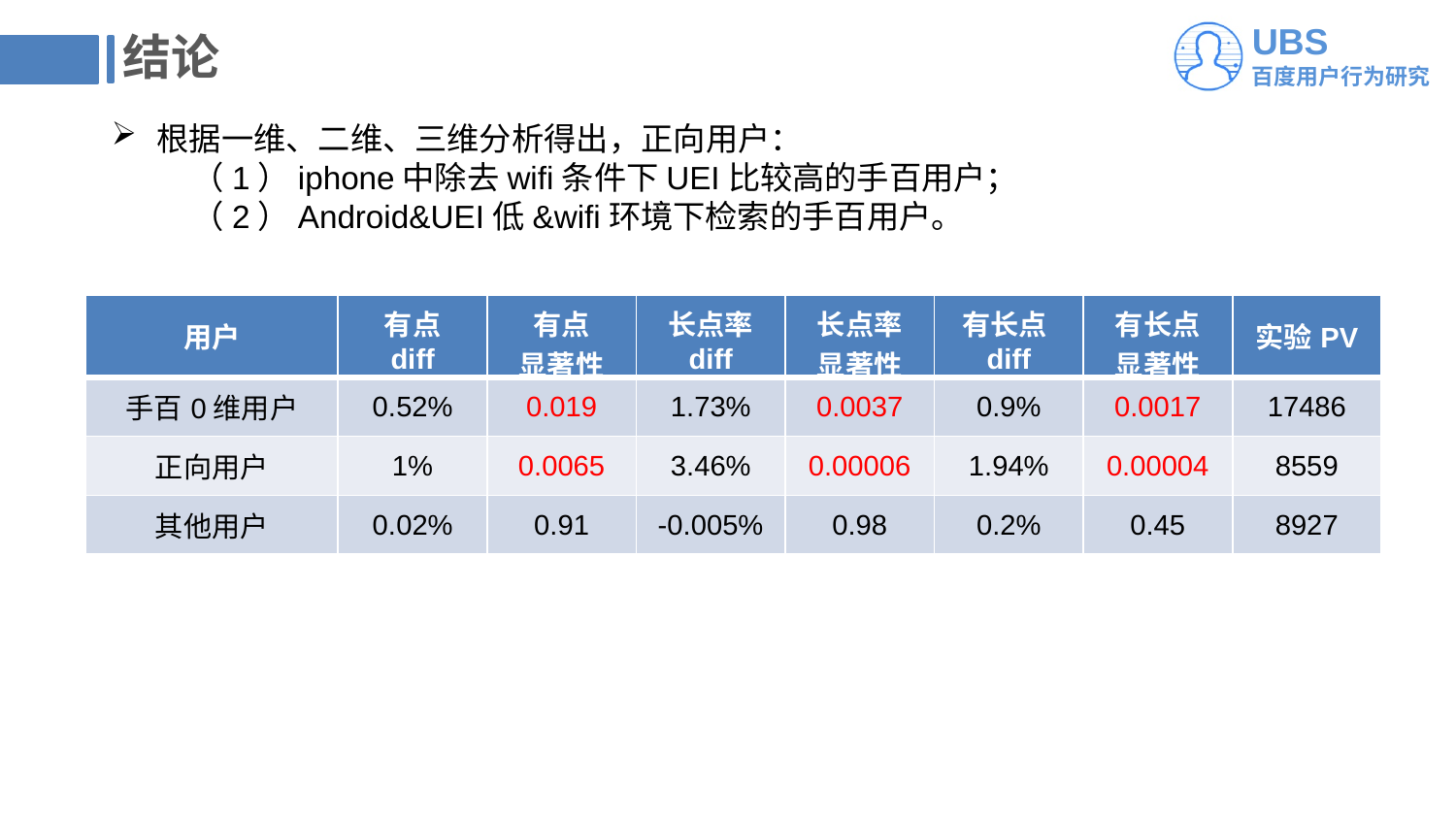

# 结论

根据一维、二维、三维分析得出，正向用户：
          （1）iphone中除去wifi条件下UEI比较高的手百用户；
          （2）Android&UEI低&wifi环境下检索的手百用户。
| 用户 | 有点 diff | 有点 显著性 | 长点率 diff | 长点率 显著性 | 有长点diff | 有长点 显著性 | 实验PV |
| --- | --- | --- | --- | --- | --- | --- | --- |
| 手百0维用户 | 0.52% | 0.019 | 1.73% | 0.0037 | 0.9% | 0.0017 | 17486 |
| 正向用户 | 1% | 0.0065 | 3.46% | 0.00006 | 1.94% | 0.00004 | 8559 |
| 其他用户 | 0.02% | 0.91 | -0.005% | 0.98 | 0.2% | 0.45 | 8927 |